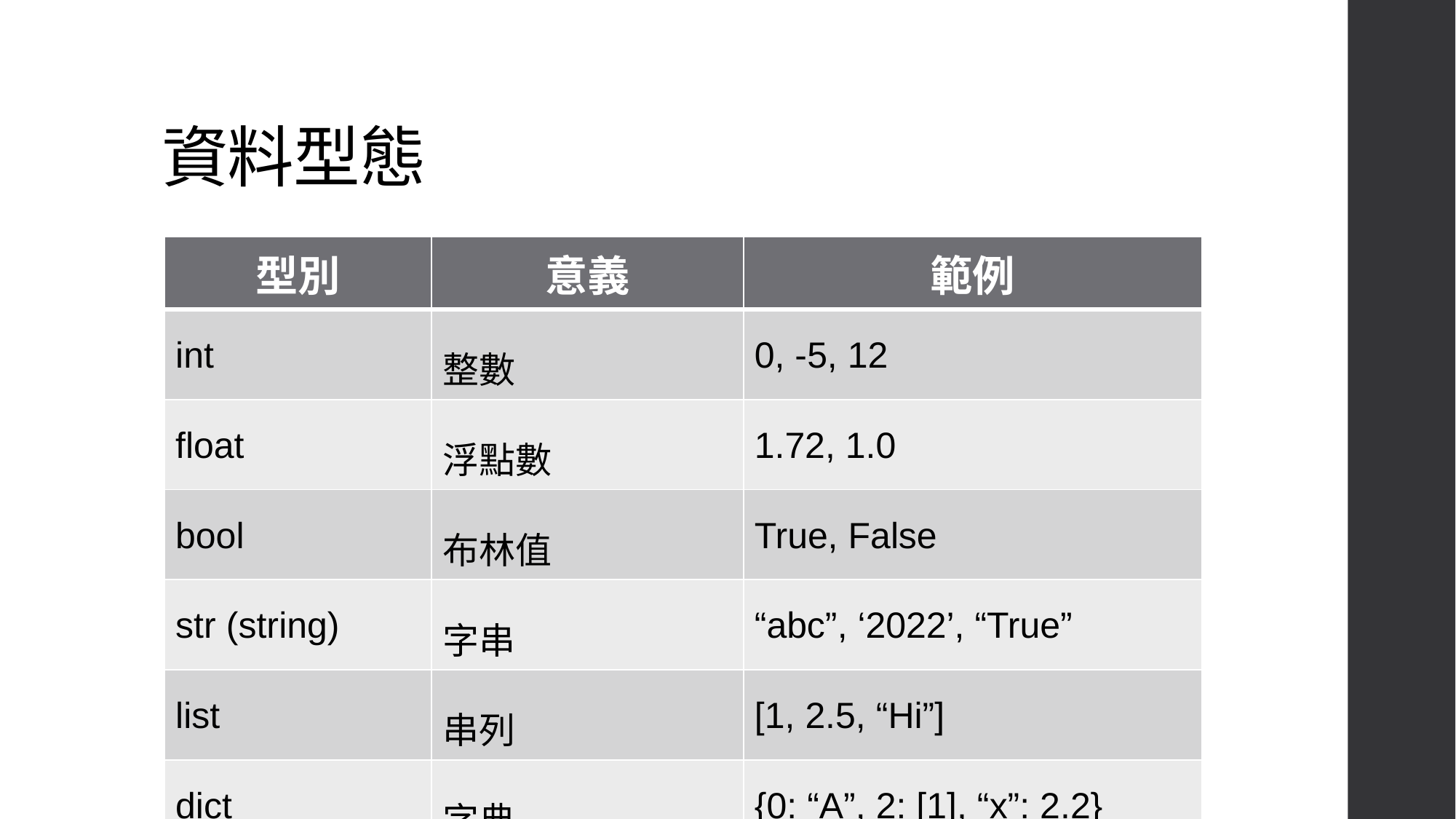

# 資料型態
| 型別 | 意義 | 範例 |
| --- | --- | --- |
| int | 整數 | 0, -5, 12 |
| float | 浮點數 | 1.72, 1.0 |
| bool | 布林值 | True, False |
| str (string) | 字串 | “abc”, ‘2022’, “True” |
| list | 串列 | [1, 2.5, “Hi”] |
| dict | 字典 | {0: “A”, 2: [1], “x”: 2.2} |